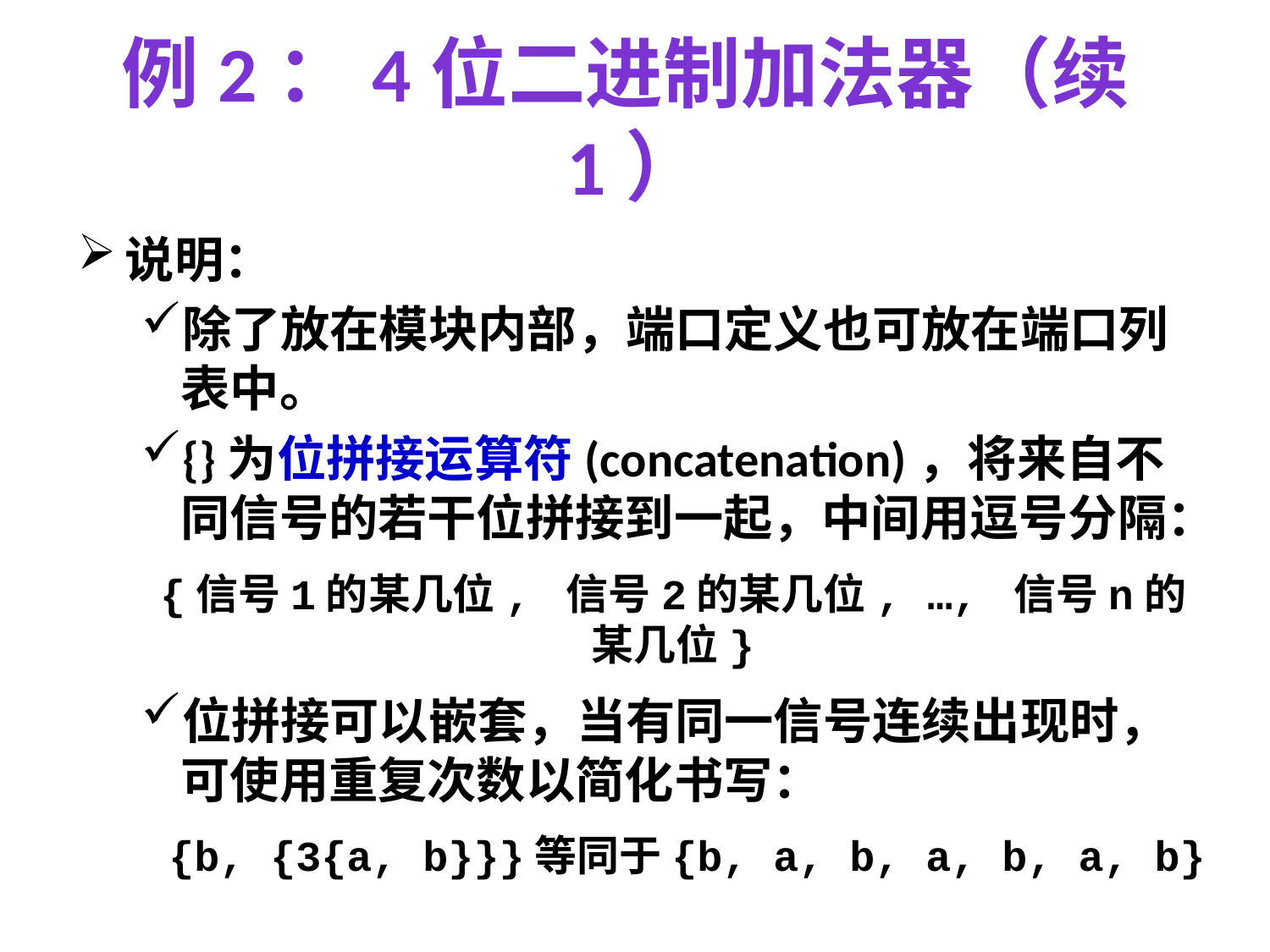

# 例2：4位二进制加法器（续1）
说明：
除了放在模块内部，端口定义也可放在端口列表中。
{}为位拼接运算符(concatenation)，将来自不同信号的若干位拼接到一起，中间用逗号分隔：
{信号1的某几位, 信号2的某几位, …, 信号n的某几位}
位拼接可以嵌套，当有同一信号连续出现时，可使用重复次数以简化书写：
{b, {3{a, b}}}等同于{b, a, b, a, b, a, b}